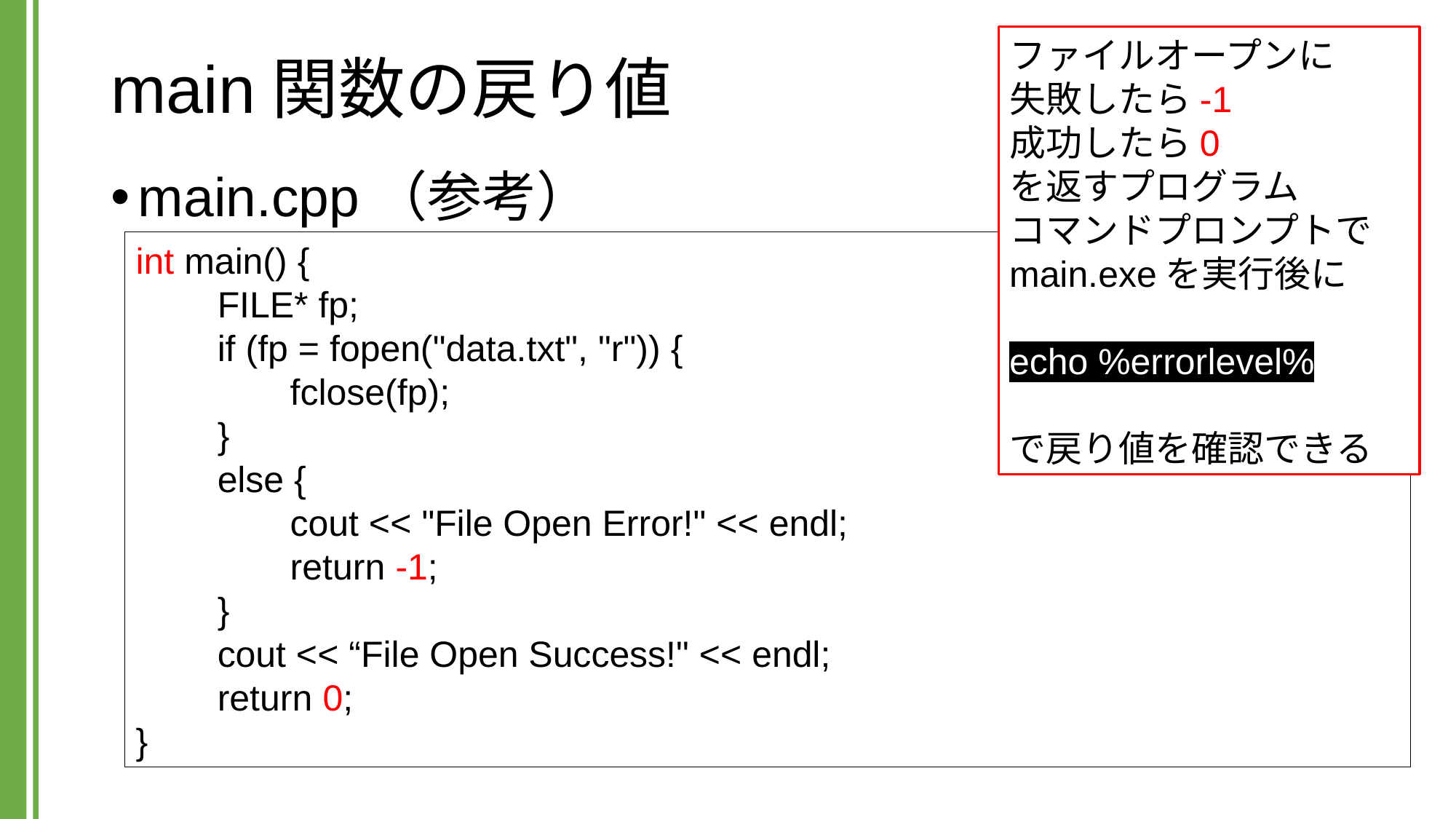

ファイルオープンに
失敗したら-1
成功したら0
を返すプログラム
コマンドプロンプトで
main.exeを実行後に

echo %errorlevel%

で戻り値を確認できる
# main関数の戻り値
main.cpp（参考）

int main() {
　　FILE* fp;
　　if (fp = fopen("data.txt", "r")) {
　　　　fclose(fp);
　　}
　　else {
　　　　cout << "File Open Error!" << endl;
　　　　return -1;
　　}
　　cout << “File Open Success!" << endl;
　　return 0;
}